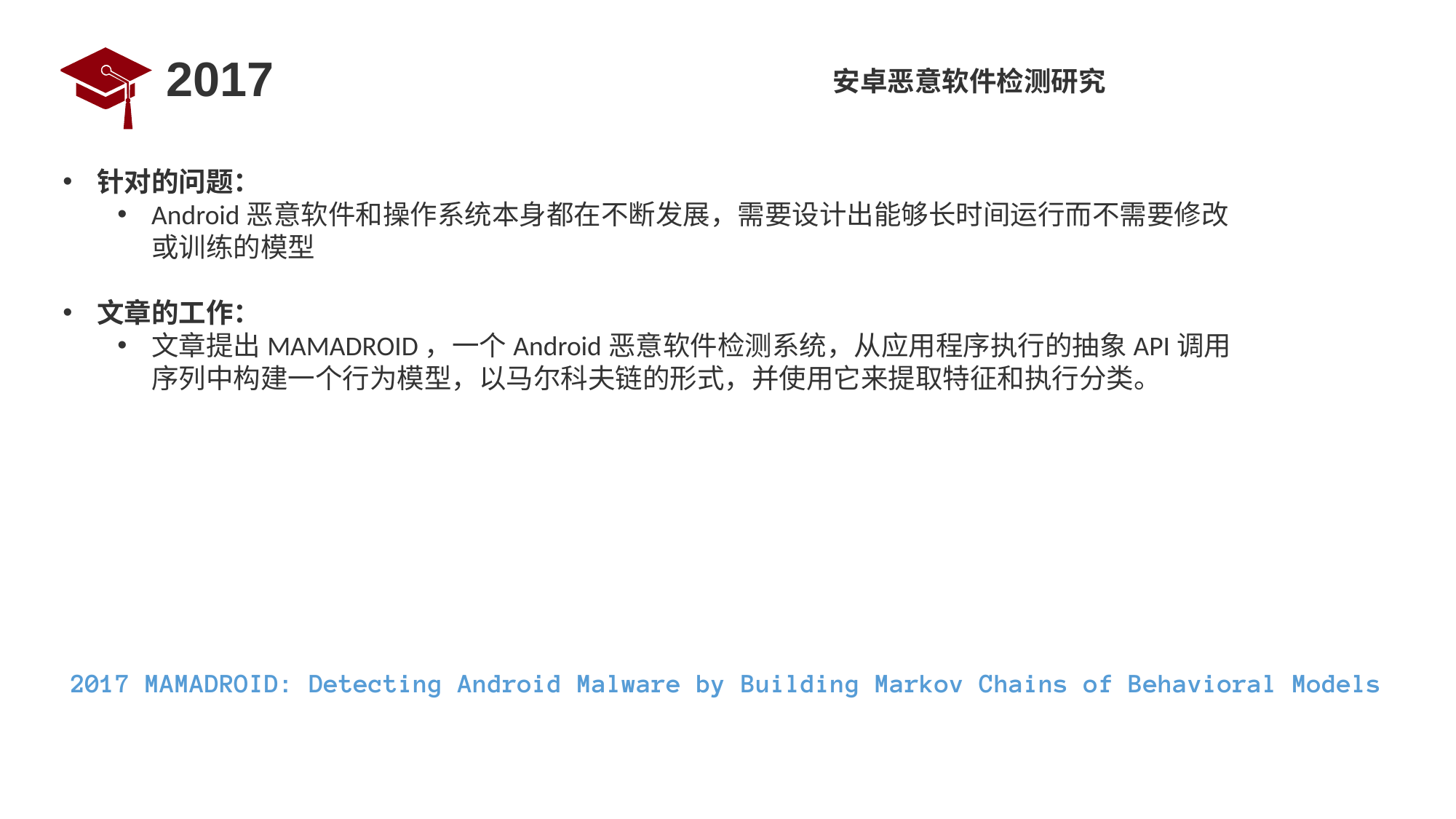

# 2017
安卓恶意软件检测研究
针对的问题：
Android恶意软件和操作系统本身都在不断发展，需要设计出能够长时间运行而不需要修改或训练的模型

文章的工作：
文章提出MAMADROID，一个Android恶意软件检测系统，从应用程序执行的抽象API调用序列中构建一个行为模型，以马尔科夫链的形式，并使用它来提取特征和执行分类。
2017 MAMADROID: Detecting Android Malware by Building Markov Chains of Behavioral Models